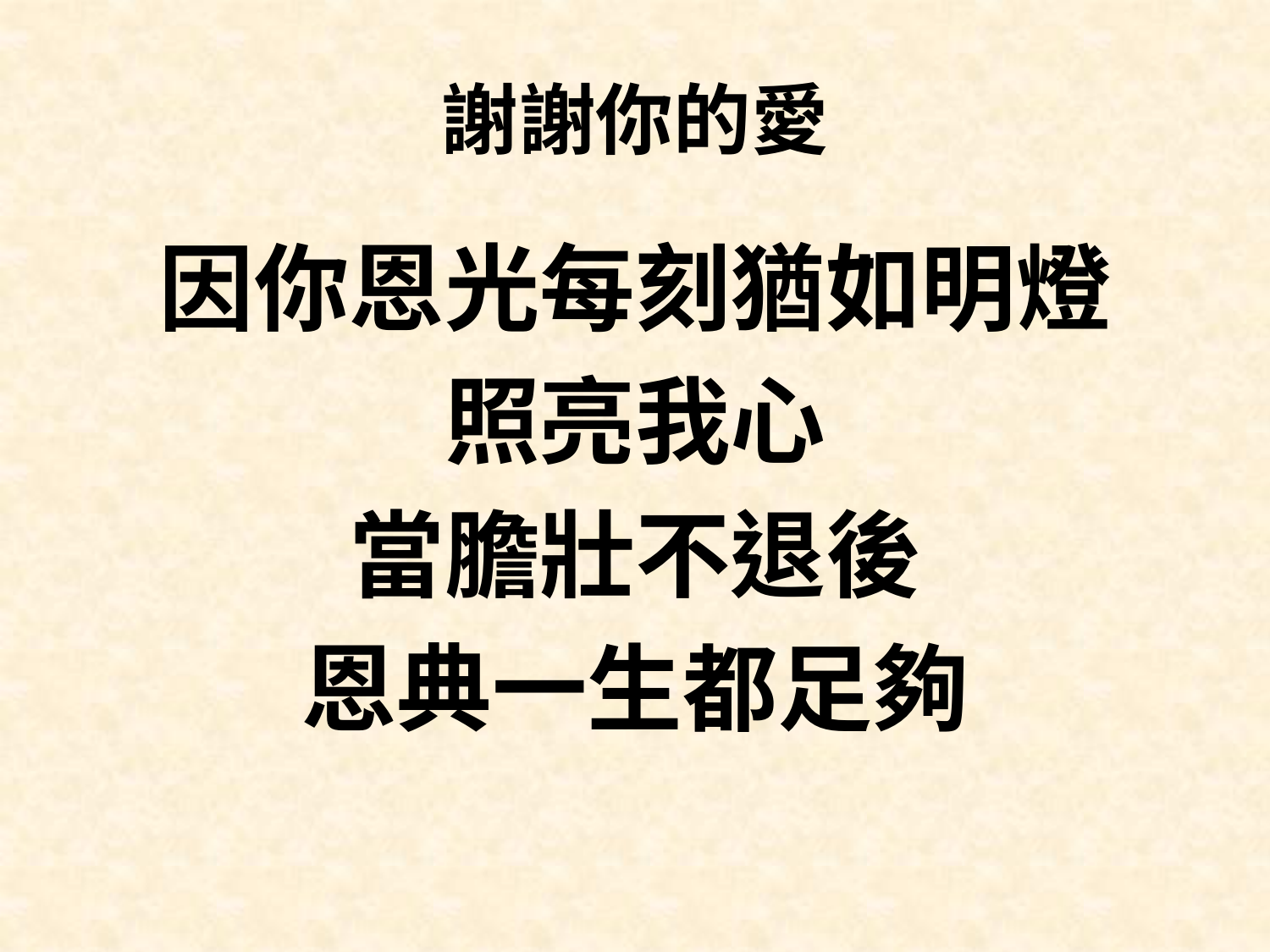

# 謝謝你的愛
因你恩光每刻猶如明燈
照亮我心
當膽壯不退後
恩典一生都足夠